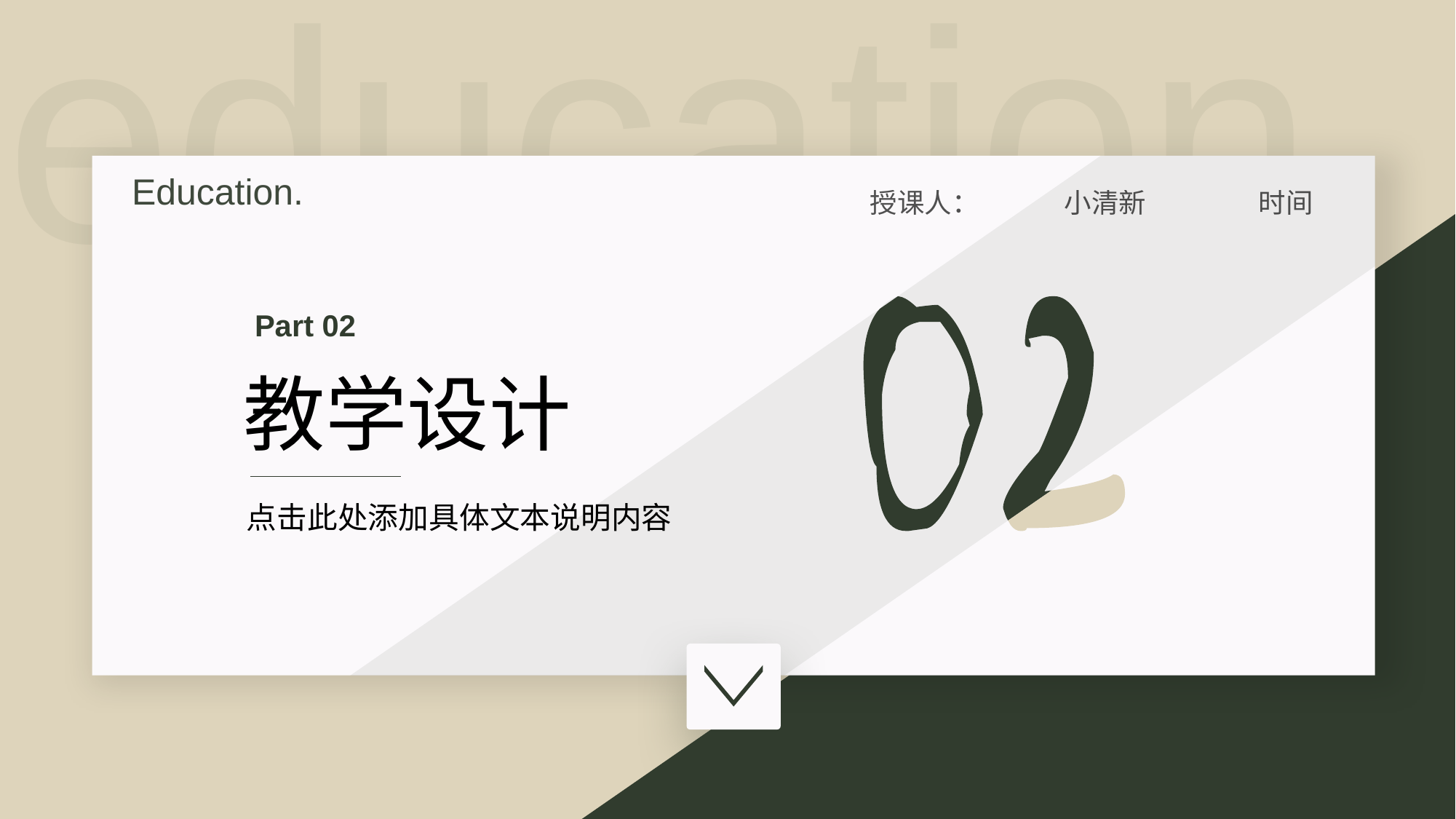

education

Education.
授课人：
小清新
时间

Part 02
教学设计
点击此处添加具体文本说明内容